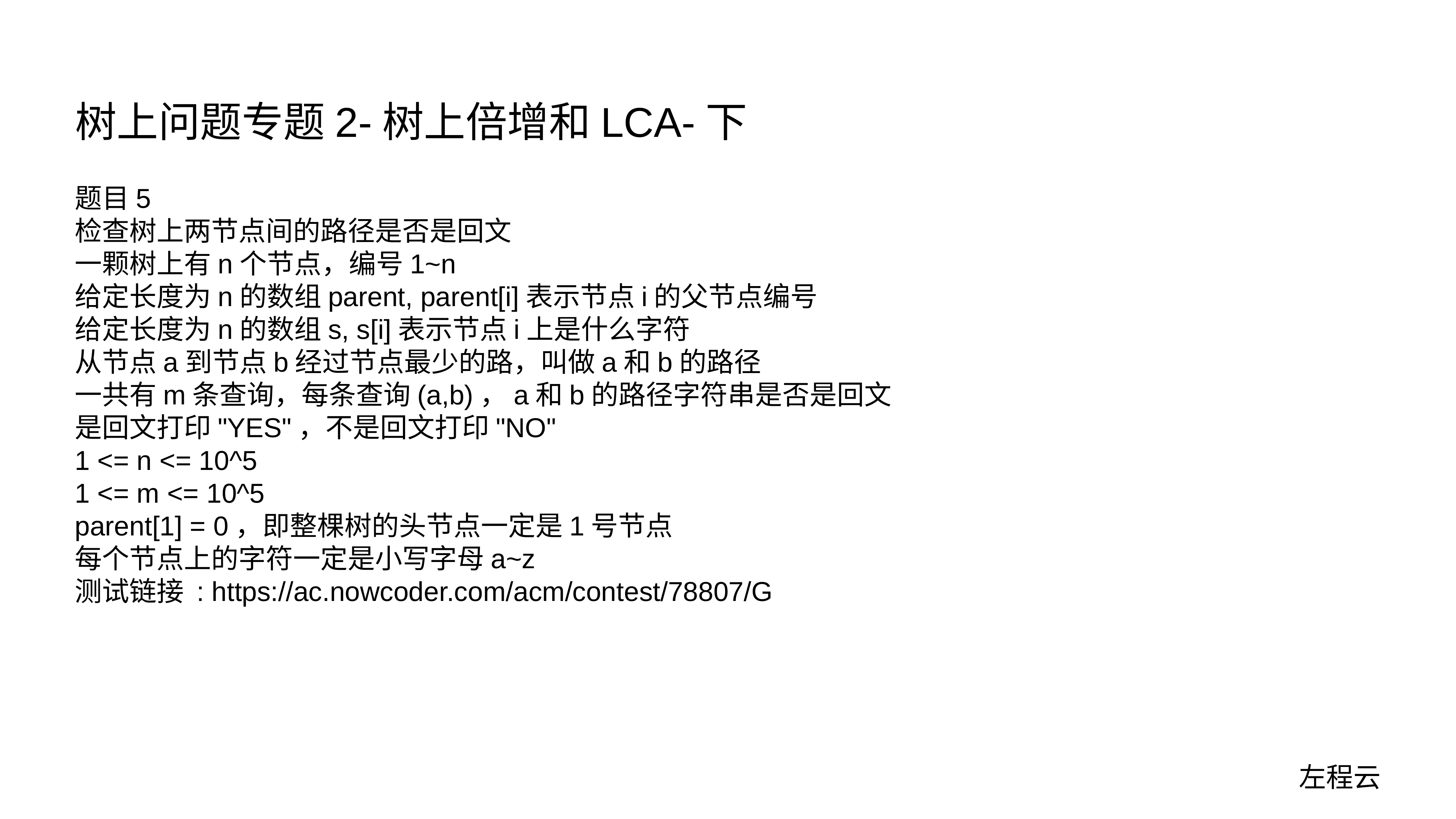

# 树上问题专题2-树上倍增和LCA-下
题目5
检查树上两节点间的路径是否是回文
一颗树上有n个节点，编号1~n
给定长度为n的数组parent, parent[i]表示节点i的父节点编号
给定长度为n的数组s, s[i]表示节点i上是什么字符
从节点a到节点b经过节点最少的路，叫做a和b的路径
一共有m条查询，每条查询(a,b)，a和b的路径字符串是否是回文
是回文打印"YES"，不是回文打印"NO"
1 <= n <= 10^5
1 <= m <= 10^5
parent[1] = 0，即整棵树的头节点一定是1号节点
每个节点上的字符一定是小写字母a~z
测试链接 : https://ac.nowcoder.com/acm/contest/78807/G
左程云